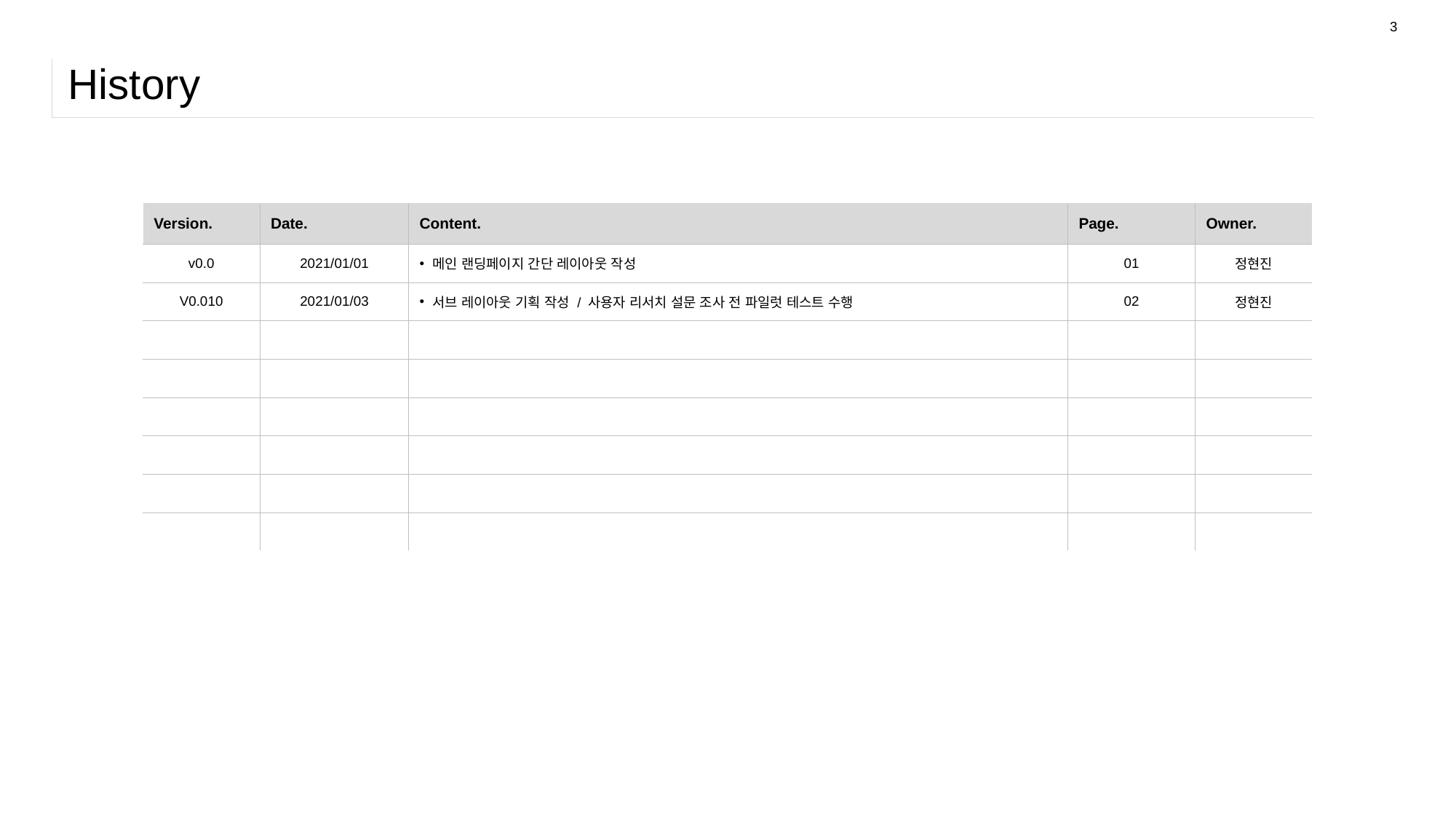

3
# History
| Version. | Date. | Content. | Page. | Owner. |
| --- | --- | --- | --- | --- |
| v0.0 | 2021/01/01 | 메인 랜딩페이지 간단 레이아웃 작성 | 01 | 정현진 |
| V0.010 | 2021/01/03 | 서브 레이아웃 기획 작성 / 사용자 리서치 설문 조사 전 파일럿 테스트 수행 | 02 | 정현진 |
|  |  |  |  |  |
|  |  |  |  |  |
|  |  |  |  |  |
|  |  |  |  |  |
|  |  |  |  |  |
|  |  |  |  |  |